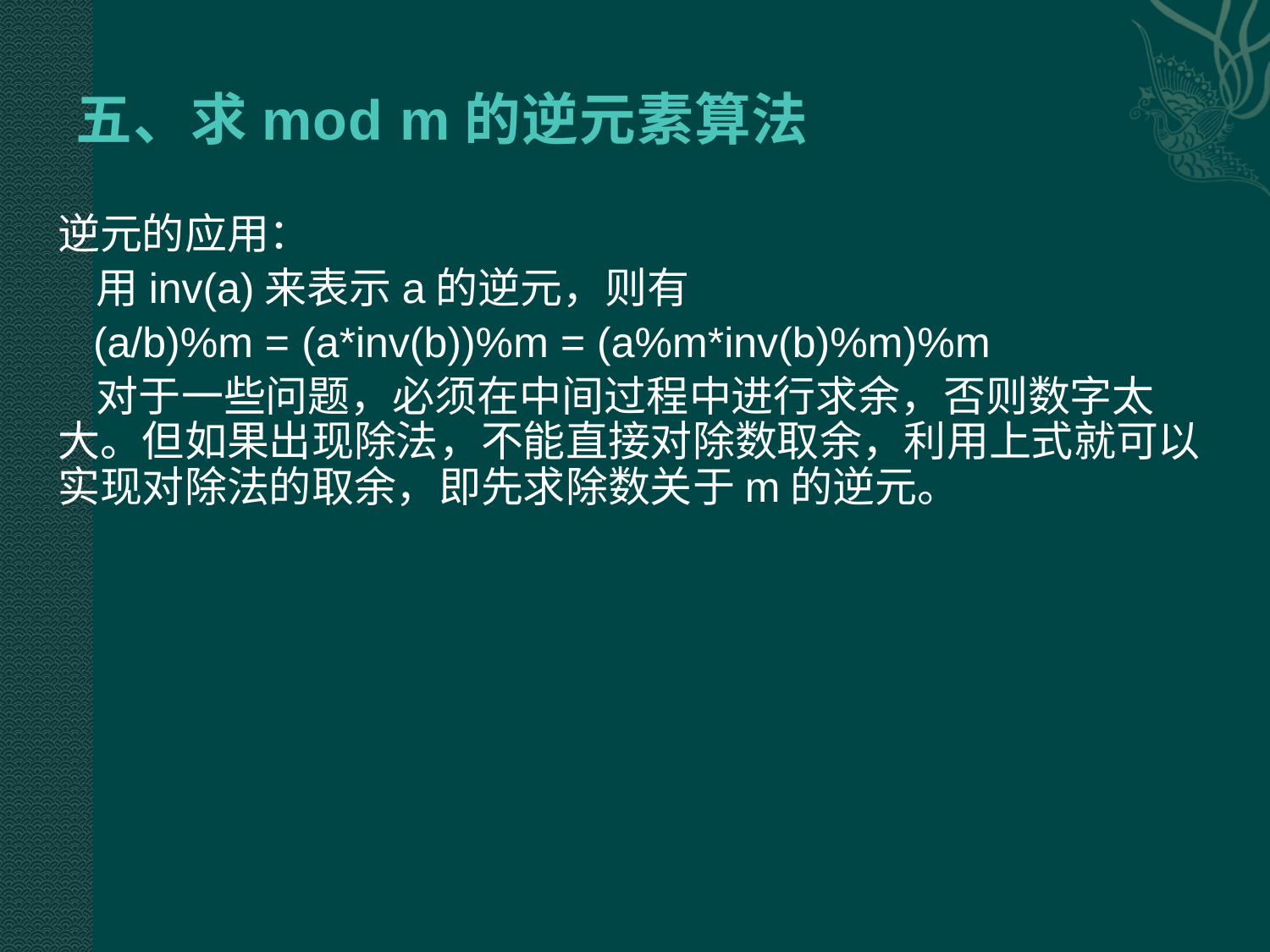

# 五、求mod m的逆元素算法
逆元的应用：
   用inv(a)来表示a的逆元，则有
   (a/b)%m = (a*inv(b))%m = (a%m*inv(b)%m)%m
   对于一些问题，必须在中间过程中进行求余，否则数字太大。但如果出现除法，不能直接对除数取余，利用上式就可以实现对除法的取余，即先求除数关于m的逆元。